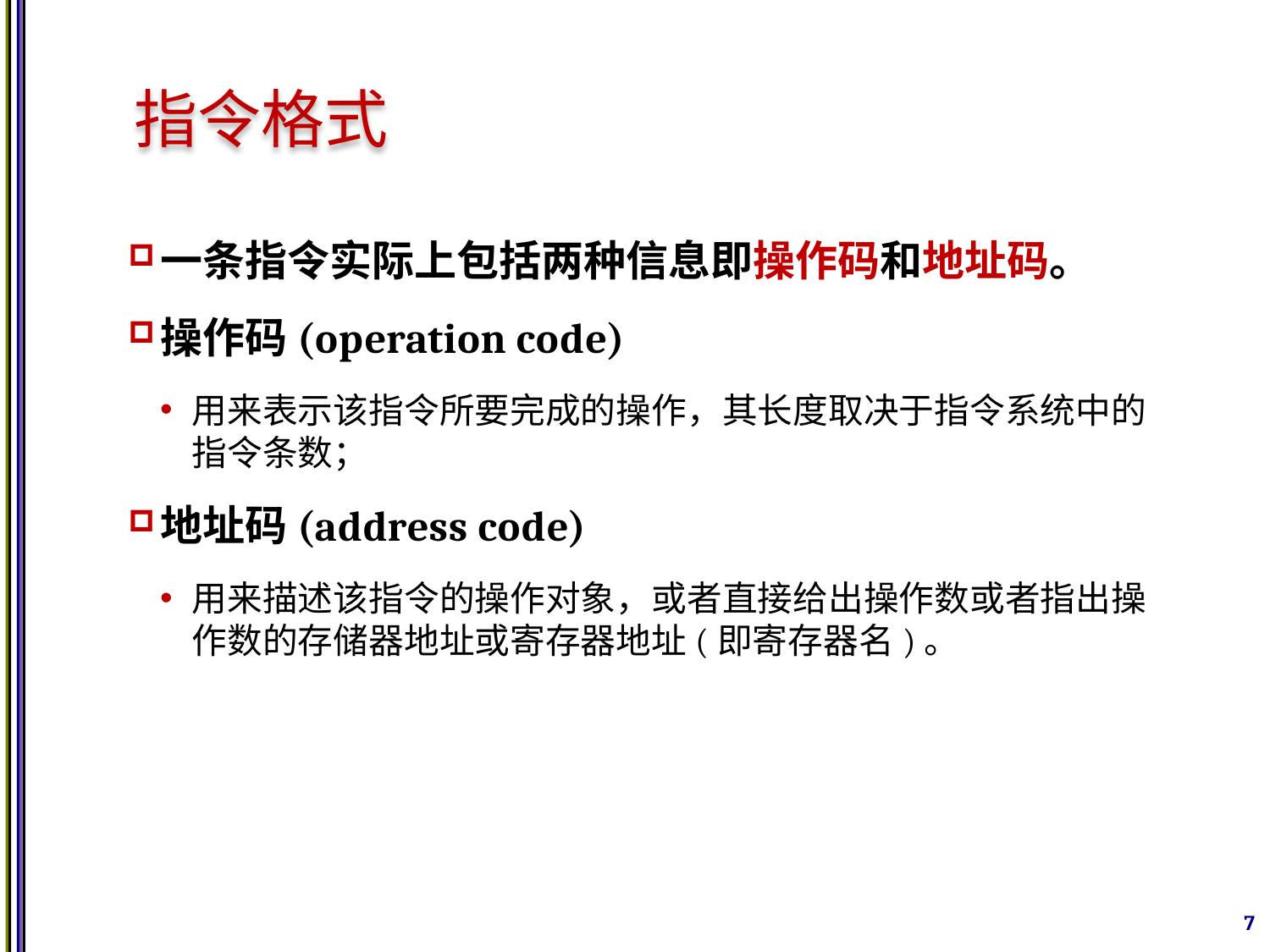

# 指令格式
一条指令实际上包括两种信息即操作码和地址码。
操作码(operation code)
用来表示该指令所要完成的操作，其长度取决于指令系统中的指令条数；
地址码(address code)
用来描述该指令的操作对象，或者直接给出操作数或者指出操作数的存储器地址或寄存器地址(即寄存器名)。

7